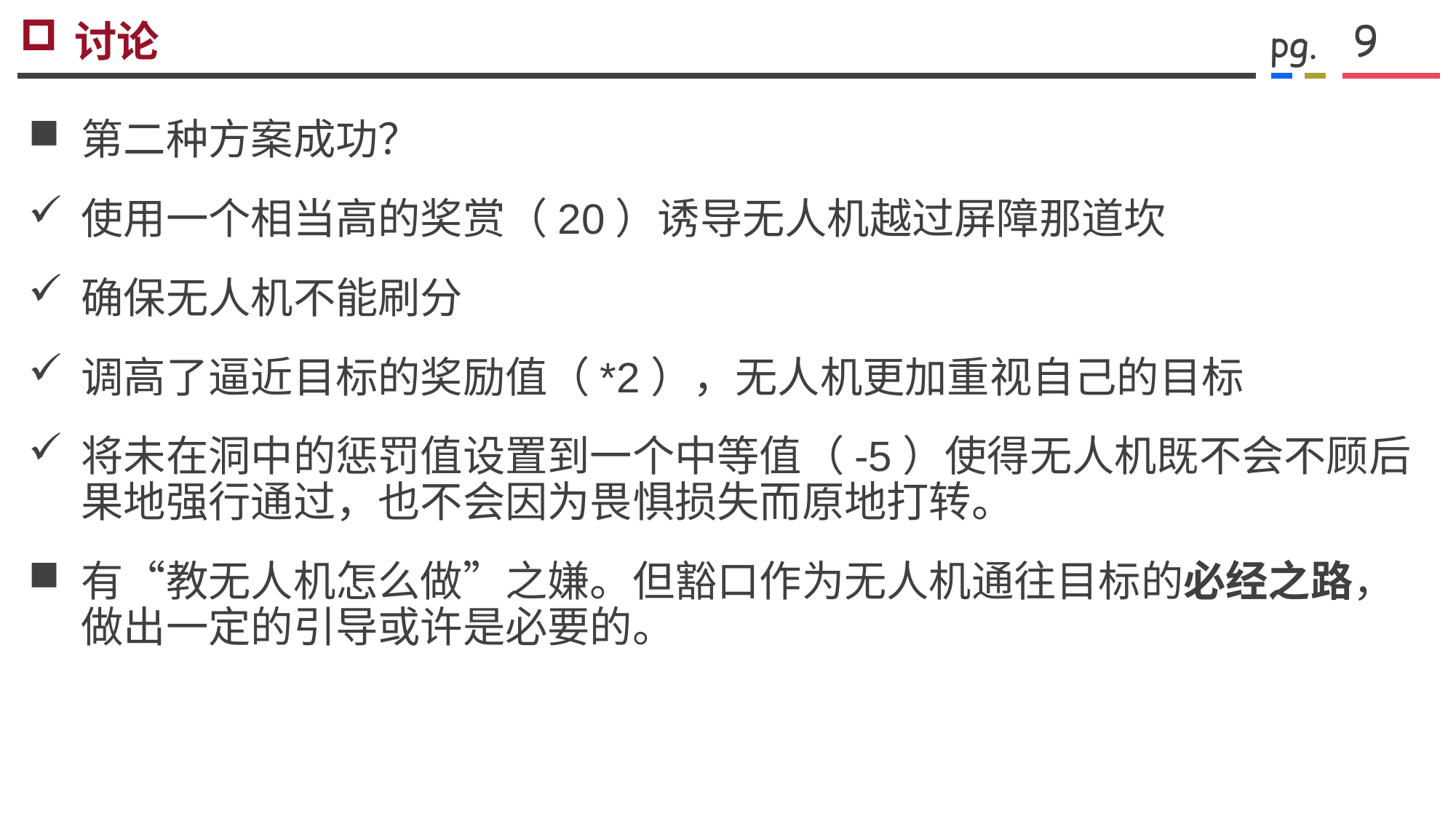

# 讨论
9
第二种方案成功？
使用一个相当高的奖赏（20）诱导无人机越过屏障那道坎
确保无人机不能刷分
调高了逼近目标的奖励值（*2），无人机更加重视自己的目标
将未在洞中的惩罚值设置到一个中等值（-5）使得无人机既不会不顾后果地强行通过，也不会因为畏惧损失而原地打转。
有“教无人机怎么做”之嫌。但豁口作为无人机通往目标的必经之路，做出一定的引导或许是必要的。